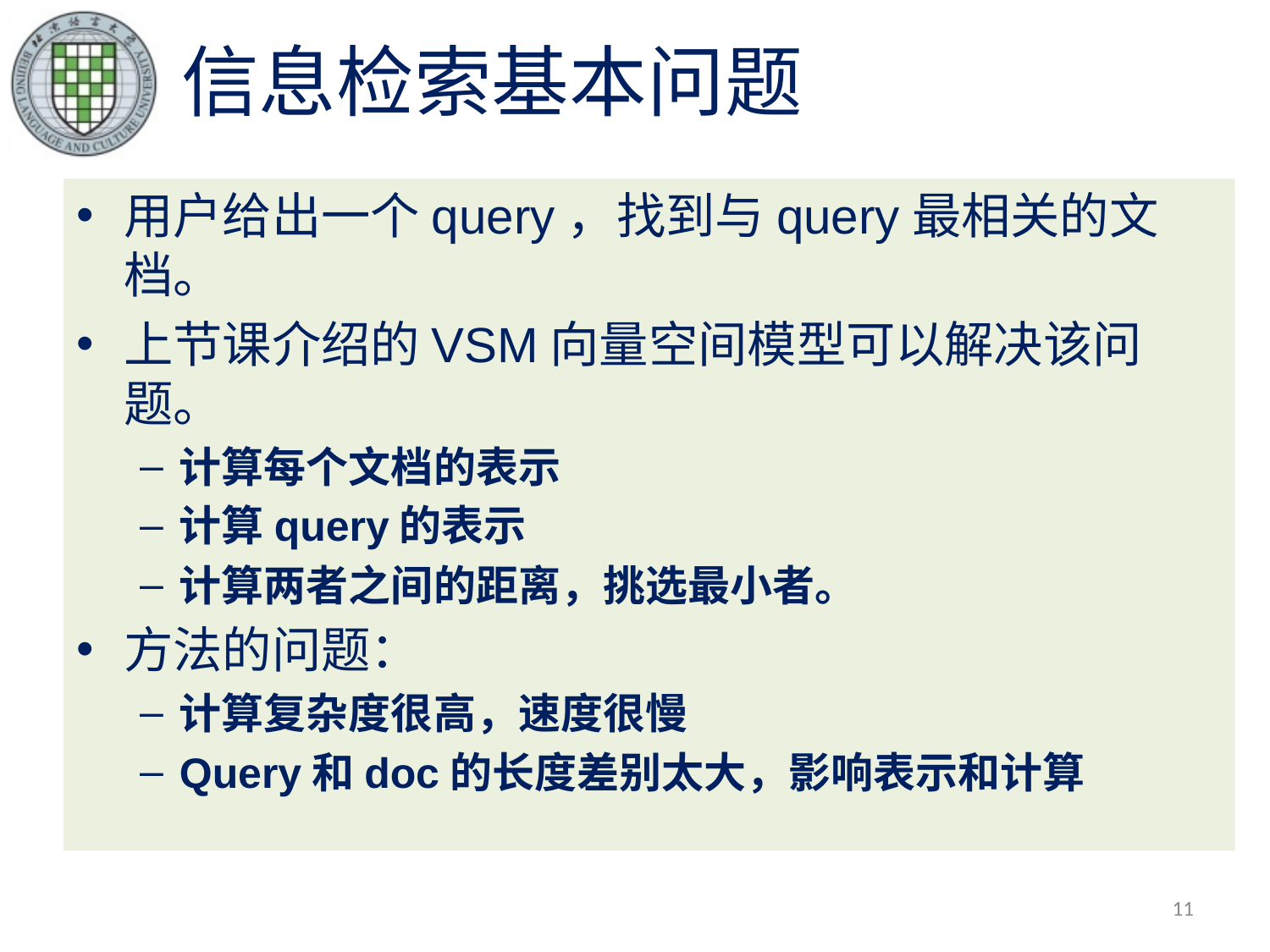

# 信息检索基本问题
用户给出一个query，找到与query最相关的文档。
上节课介绍的VSM向量空间模型可以解决该问题。
计算每个文档的表示
计算query的表示
计算两者之间的距离，挑选最小者。
方法的问题：
计算复杂度很高，速度很慢
Query和doc的长度差别太大，影响表示和计算

11